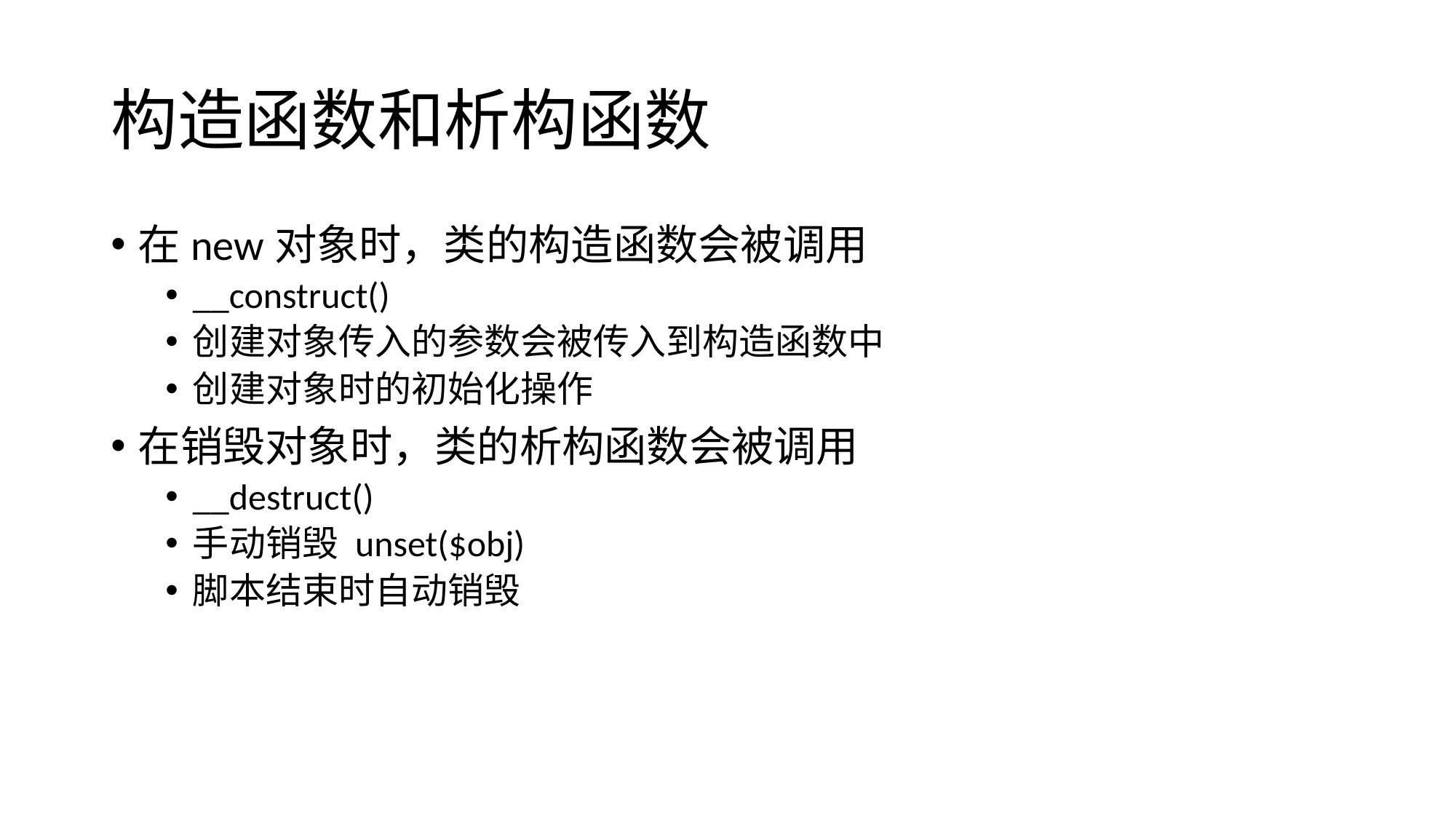

# 构造函数和析构函数
在new对象时，类的构造函数会被调用
__construct()
创建对象传入的参数会被传入到构造函数中
创建对象时的初始化操作
在销毁对象时，类的析构函数会被调用
__destruct()
手动销毁 unset($obj)
脚本结束时自动销毁